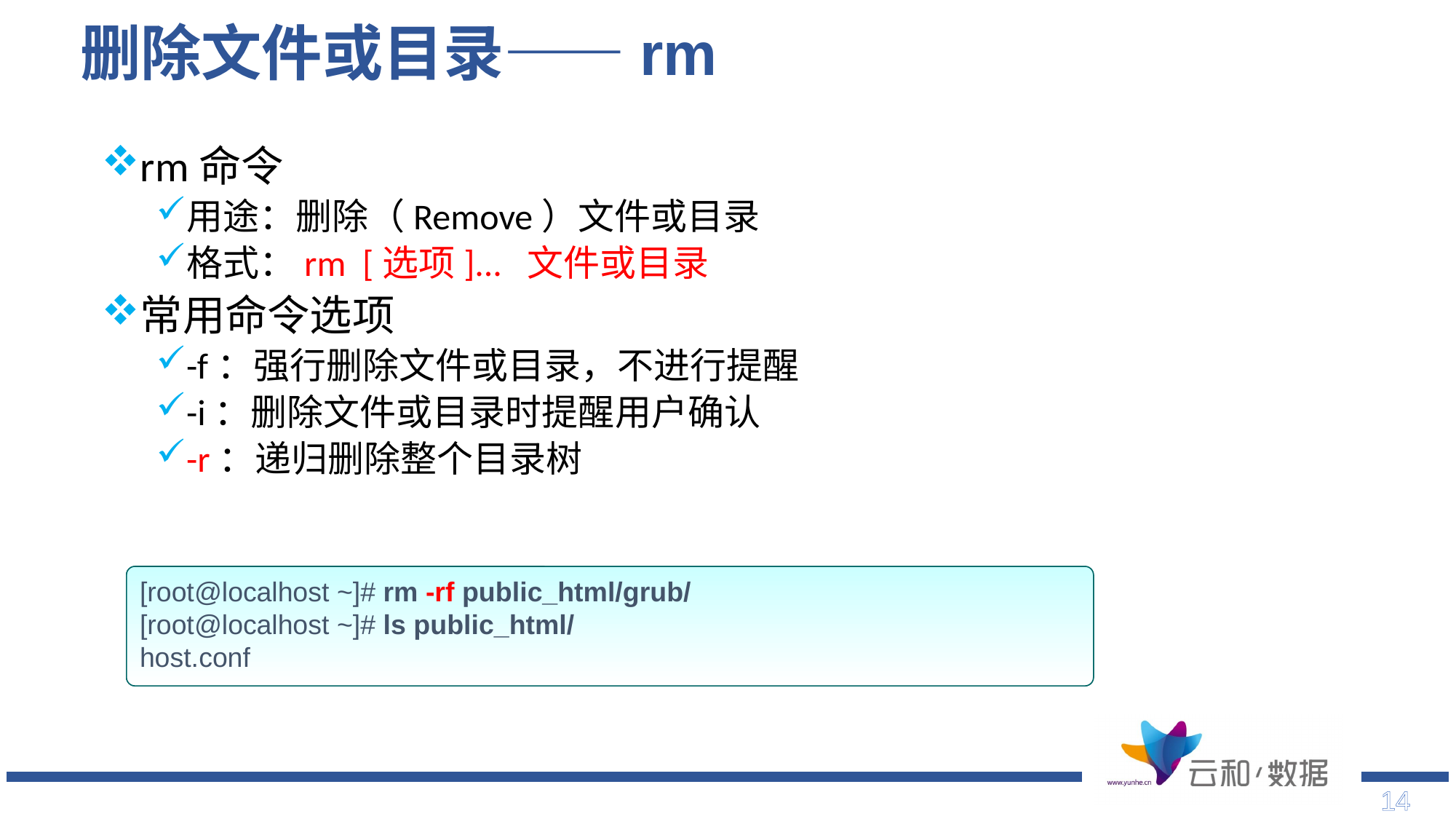

# 删除文件或目录——rm
rm命令
用途：删除（Remove）文件或目录
格式：rm  [选项]...  文件或目录
常用命令选项
-f：强行删除文件或目录，不进行提醒
-i：删除文件或目录时提醒用户确认
-r：递归删除整个目录树

[root@localhost ~]# rm -i public_html/host.conf
rm：是否删除 一般文件 “public_html/host.conf”? y

[root@localhost ~]# rm -rf public_html/grub/
[root@localhost ~]# ls public_html/
host.conf